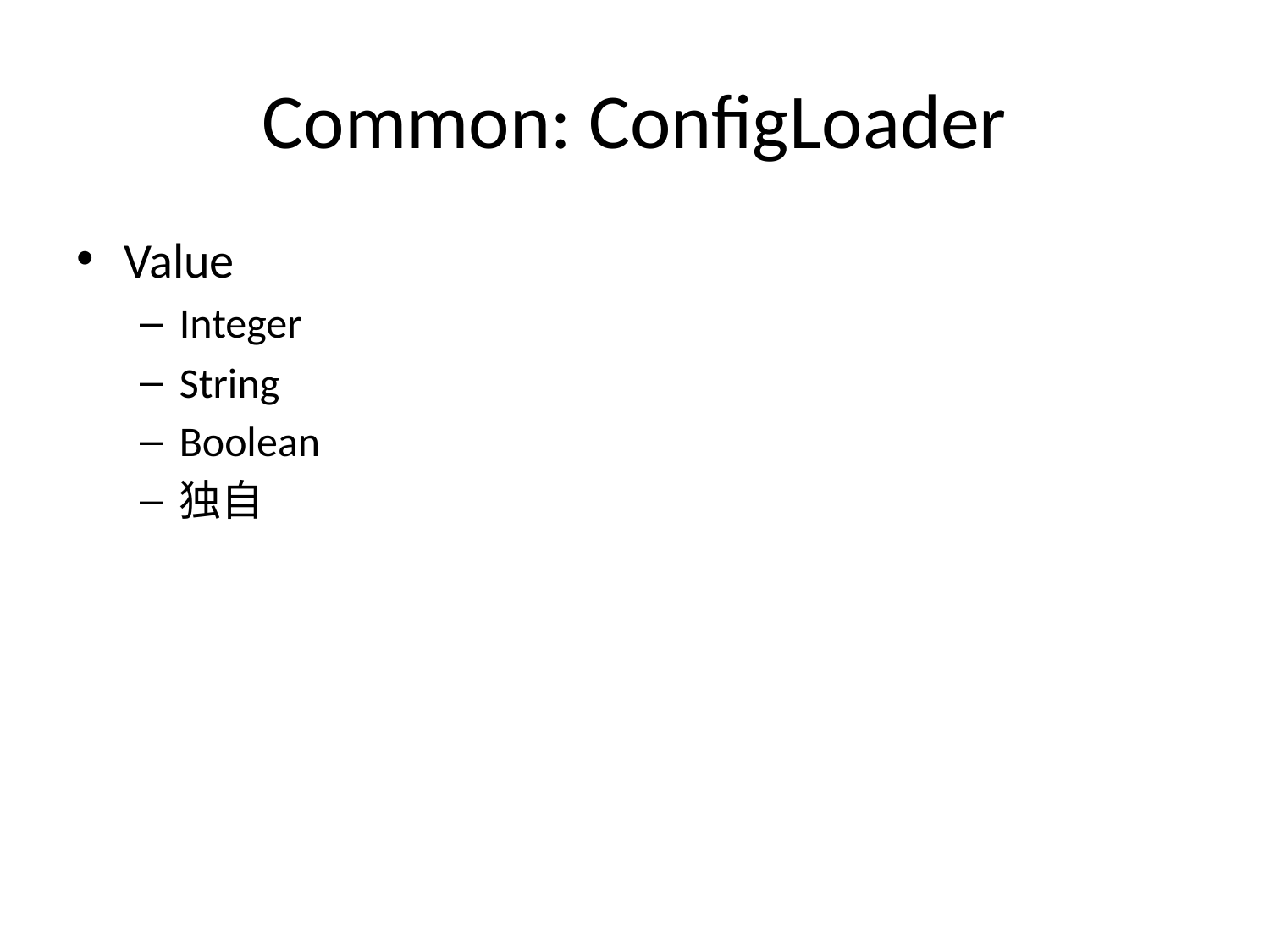

# Common: ConfigLoader
Value
Integer
String
Boolean
独自